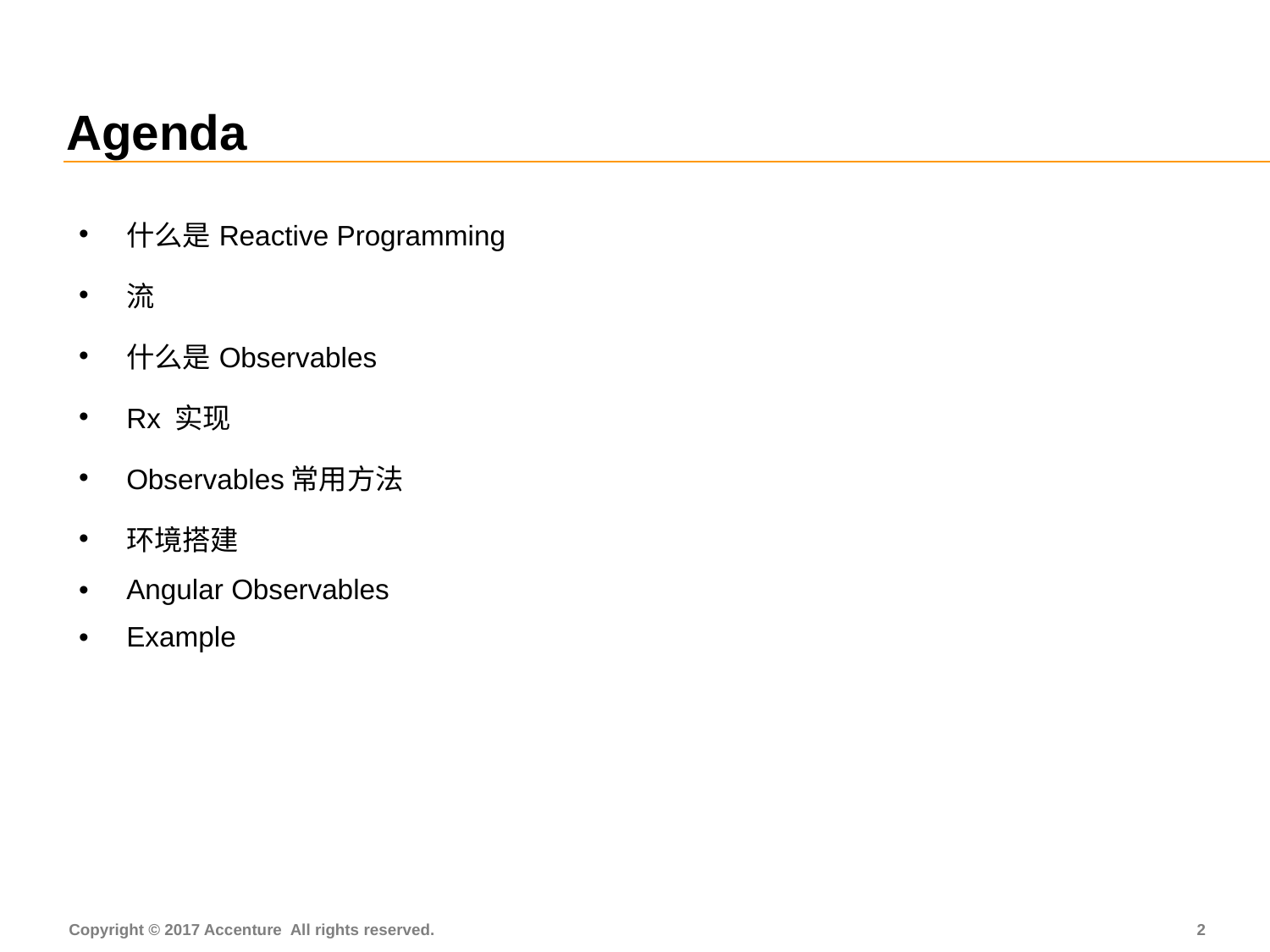

# Agenda
| 什么是Reactive Programming 流 什么是Observables Rx 实现 Observables常用方法 环境搭建 Angular Observables Example |
| --- |
2
Copyright © 2017 Accenture  All rights reserved.